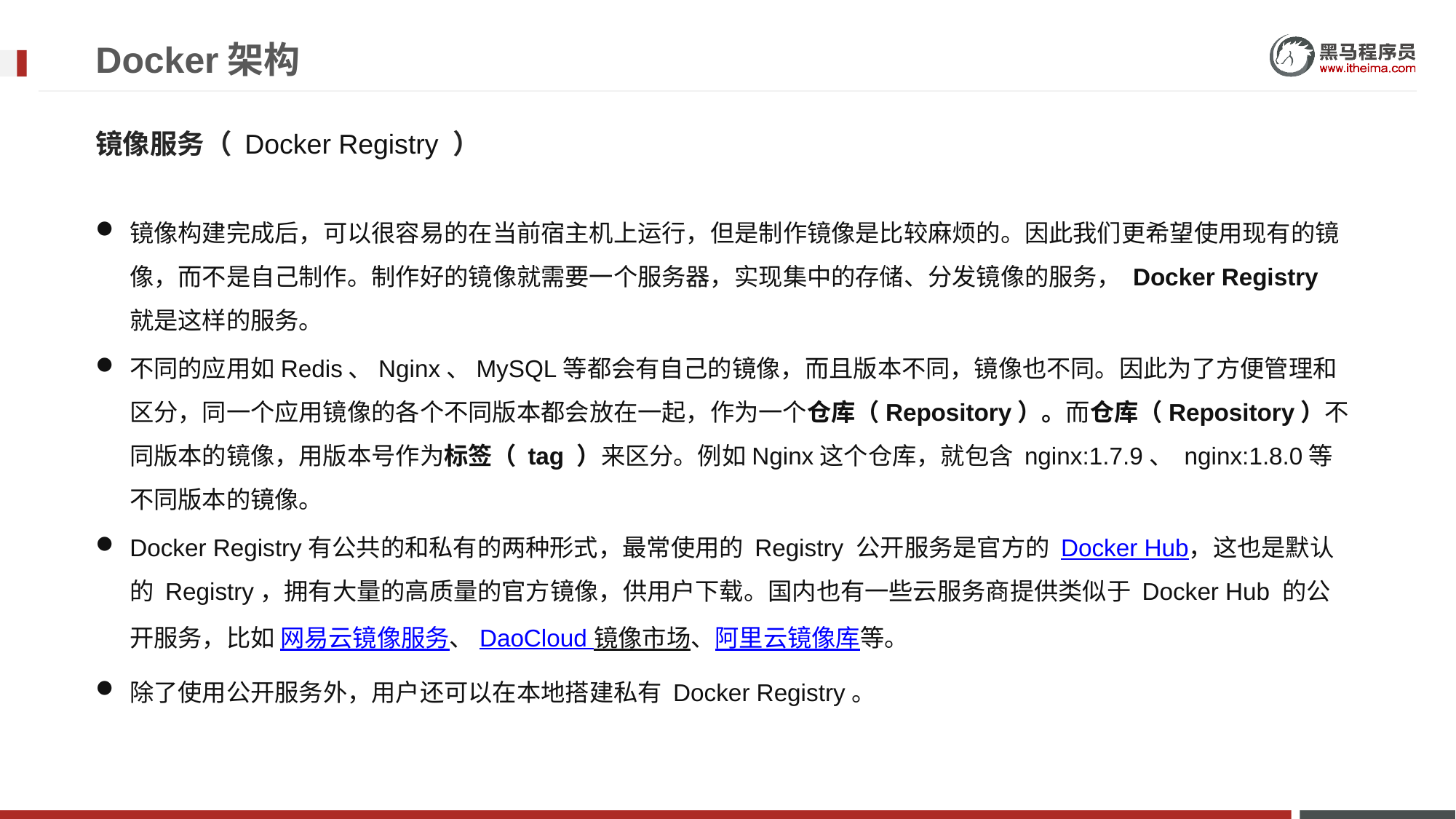

# Docker架构
镜像服务（ Docker Registry ）
镜像构建完成后，可以很容易的在当前宿主机上运行，但是制作镜像是比较麻烦的。因此我们更希望使用现有的镜像，而不是自己制作。制作好的镜像就需要一个服务器，实现集中的存储、分发镜像的服务， Docker Registry 就是这样的服务。
不同的应用如Redis、Nginx、MySQL等都会有自己的镜像，而且版本不同，镜像也不同。因此为了方便管理和区分，同一个应用镜像的各个不同版本都会放在一起，作为一个仓库（Repository）。而仓库（Repository）不同版本的镜像，用版本号作为标签（ tag ）来区分。例如Nginx这个仓库，就包含 nginx:1.7.9、 nginx:1.8.0等不同版本的镜像。
Docker Registry有公共的和私有的两种形式，最常使用的 Registry 公开服务是官方的 Docker Hub，这也是默认的 Registry，拥有大量的高质量的官方镜像，供用户下载。国内也有一些云服务商提供类似于 Docker Hub 的公开服务，比如 网易云镜像服务、DaoCloud 镜像市场、阿里云镜像库等。
除了使用公开服务外，用户还可以在本地搭建私有 Docker Registry。